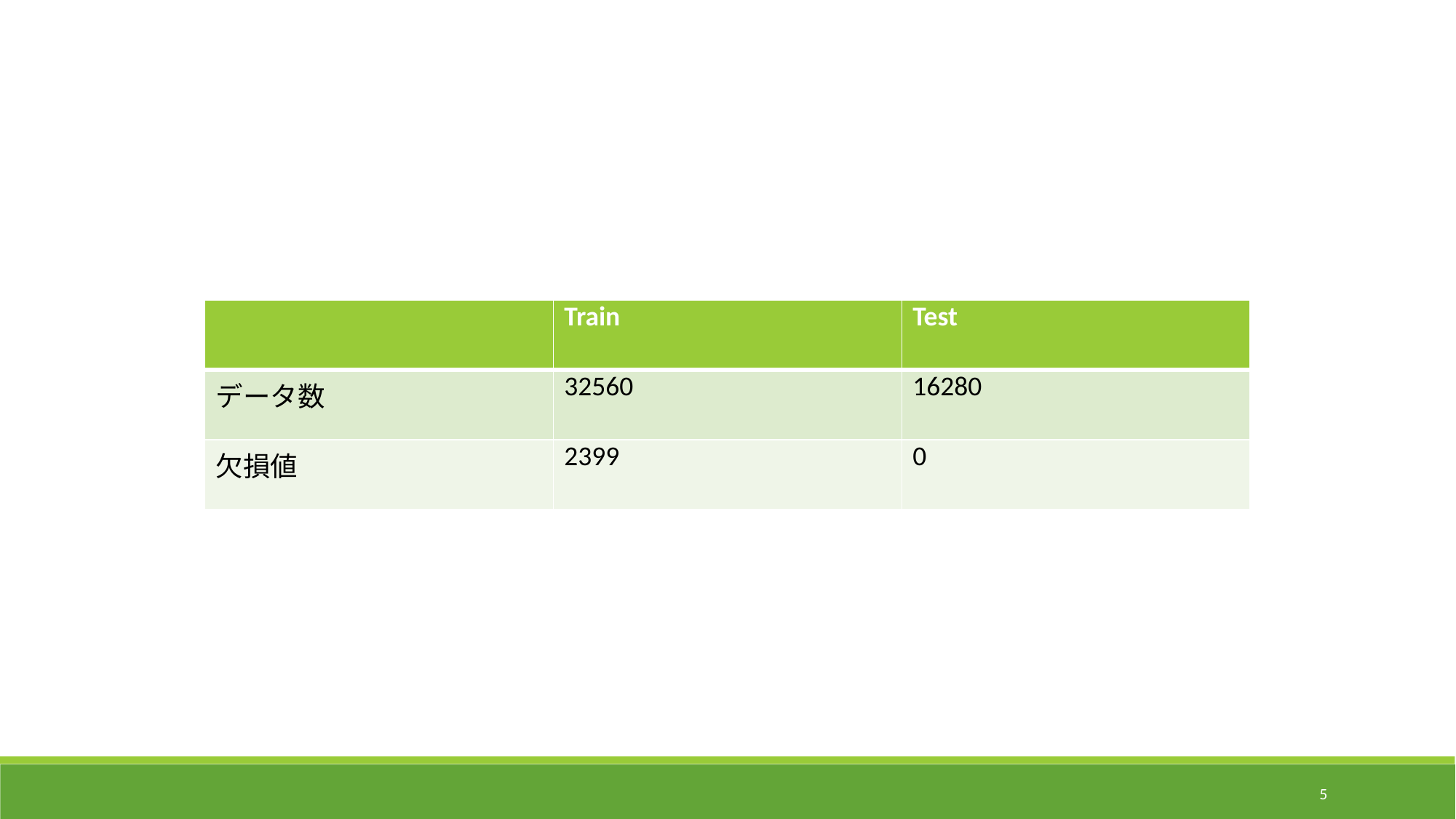

|  | Train | Test |
| --- | --- | --- |
| データ数 | 32560 | 16280 |
| 欠損値 | 2399 | 0 |
5